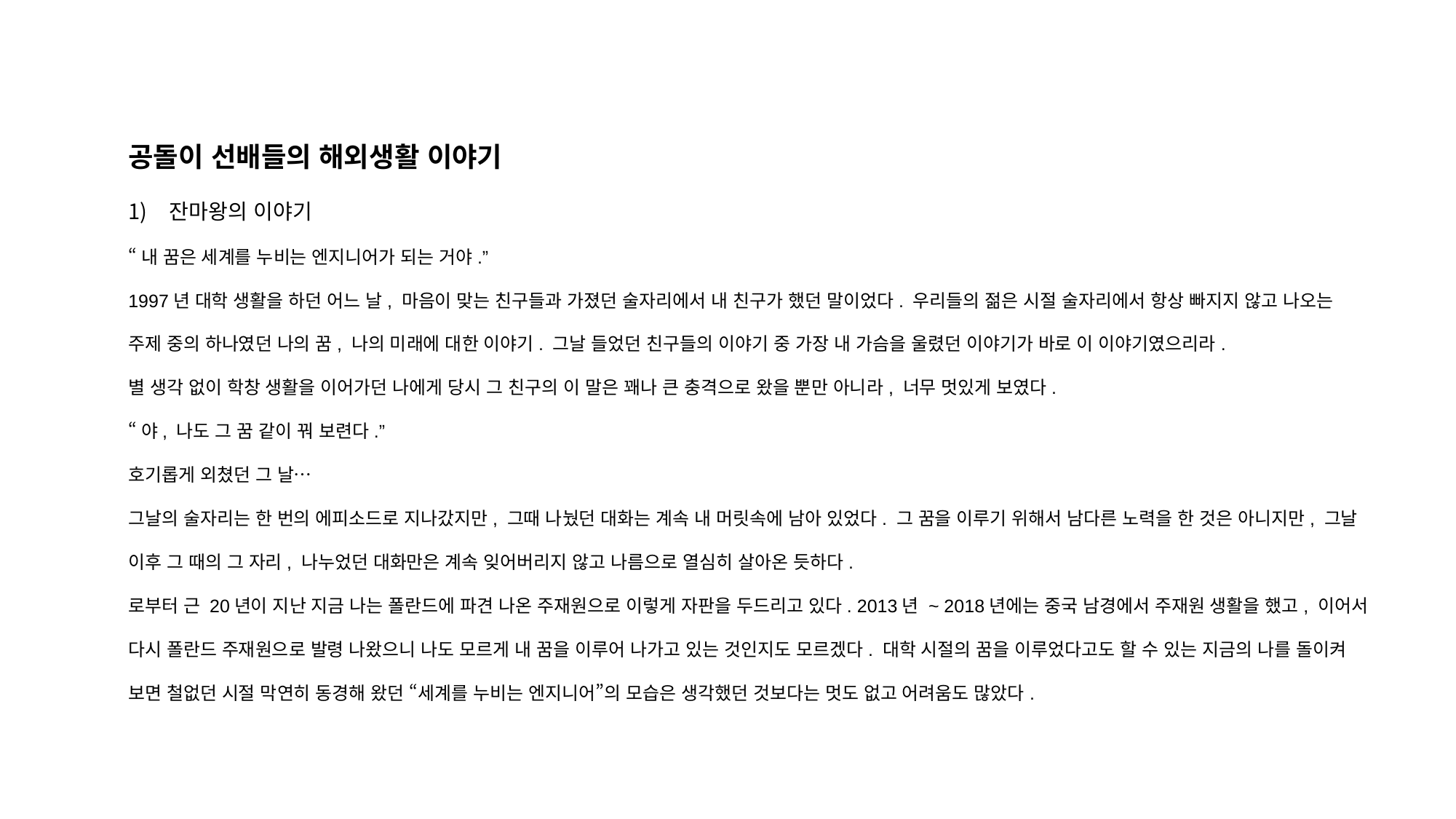

공돌이 선배들의 해외생활 이야기
잔마왕의 이야기
“내 꿈은 세계를 누비는 엔지니어가 되는 거야.”
1997년 대학 생활을 하던 어느 날, 마음이 맞는 친구들과 가졌던 술자리에서 내 친구가 했던 말이었다. 우리들의 젊은 시절 술자리에서 항상 빠지지 않고 나오는 주제 중의 하나였던 나의 꿈, 나의 미래에 대한 이야기. 그날 들었던 친구들의 이야기 중 가장 내 가슴을 울렸던 이야기가 바로 이 이야기였으리라.
별 생각 없이 학창 생활을 이어가던 나에게 당시 그 친구의 이 말은 꽤나 큰 충격으로 왔을 뿐만 아니라, 너무 멋있게 보였다.
“야, 나도 그 꿈 같이 꿔 보련다.”
호기롭게 외쳤던 그 날…
그날의 술자리는 한 번의 에피소드로 지나갔지만, 그때 나눴던 대화는 계속 내 머릿속에 남아 있었다. 그 꿈을 이루기 위해서 남다른 노력을 한 것은 아니지만, 그날 이후 그 때의 그 자리, 나누었던 대화만은 계속 잊어버리지 않고 나름으로 열심히 살아온 듯하다.
로부터 근 20년이 지난 지금 나는 폴란드에 파견 나온 주재원으로 이렇게 자판을 두드리고 있다. 2013년 ~ 2018년에는 중국 남경에서 주재원 생활을 했고, 이어서 다시 폴란드 주재원으로 발령 나왔으니 나도 모르게 내 꿈을 이루어 나가고 있는 것인지도 모르겠다. 대학 시절의 꿈을 이루었다고도 할 수 있는 지금의 나를 돌이켜 보면 철없던 시절 막연히 동경해 왔던 “세계를 누비는 엔지니어”의 모습은 생각했던 것보다는 멋도 없고 어려움도 많았다.